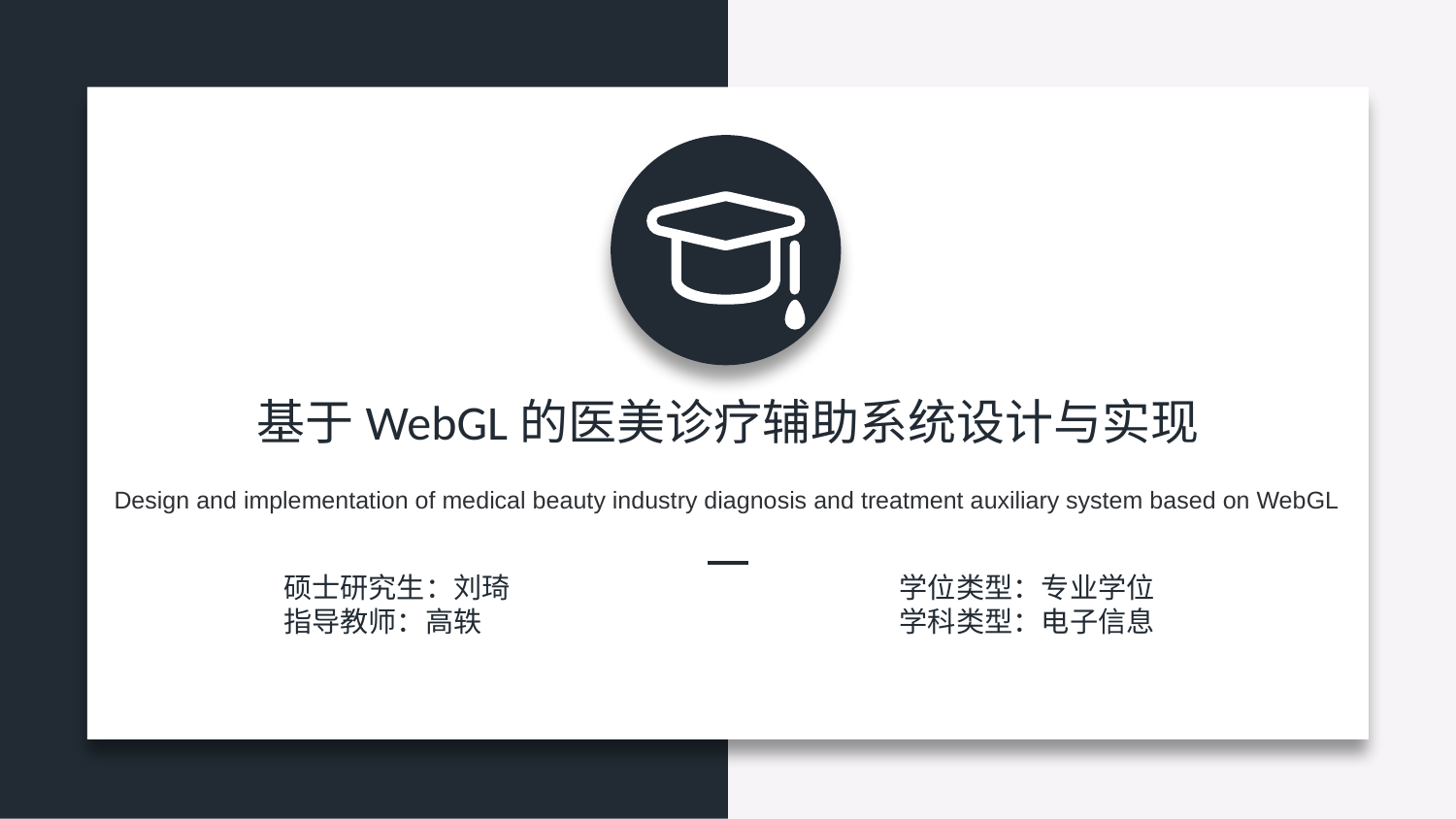

基于WebGL的医美诊疗辅助系统设计与实现
Design and implementation of medical beauty industry diagnosis and treatment auxiliary system based on WebGL
硕士研究生：刘琦
指导教师：高轶
学位类型：专业学位
学科类型：电子信息